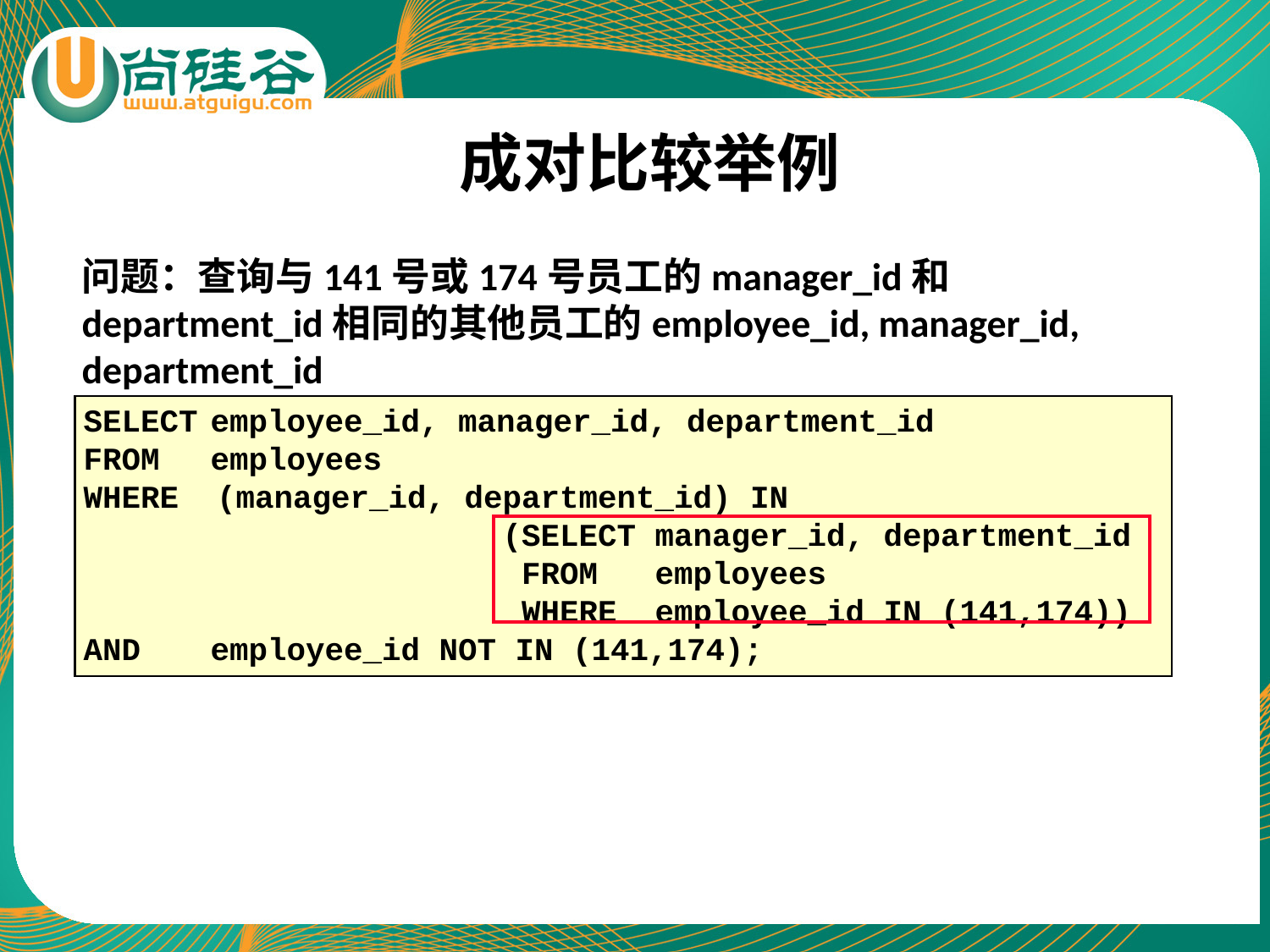

# 成对比较举例
问题：查询与141号或174号员工的manager_id和department_id相同的其他员工的employee_id, manager_id, department_id
SELECT	employee_id, manager_id, department_id
FROM	employees
WHERE  (manager_id, department_id) IN
                      (SELECT manager_id, department_id
                       FROM   employees
                       WHERE  employee_id IN (141,174))
AND	employee_id NOT IN (141,174);